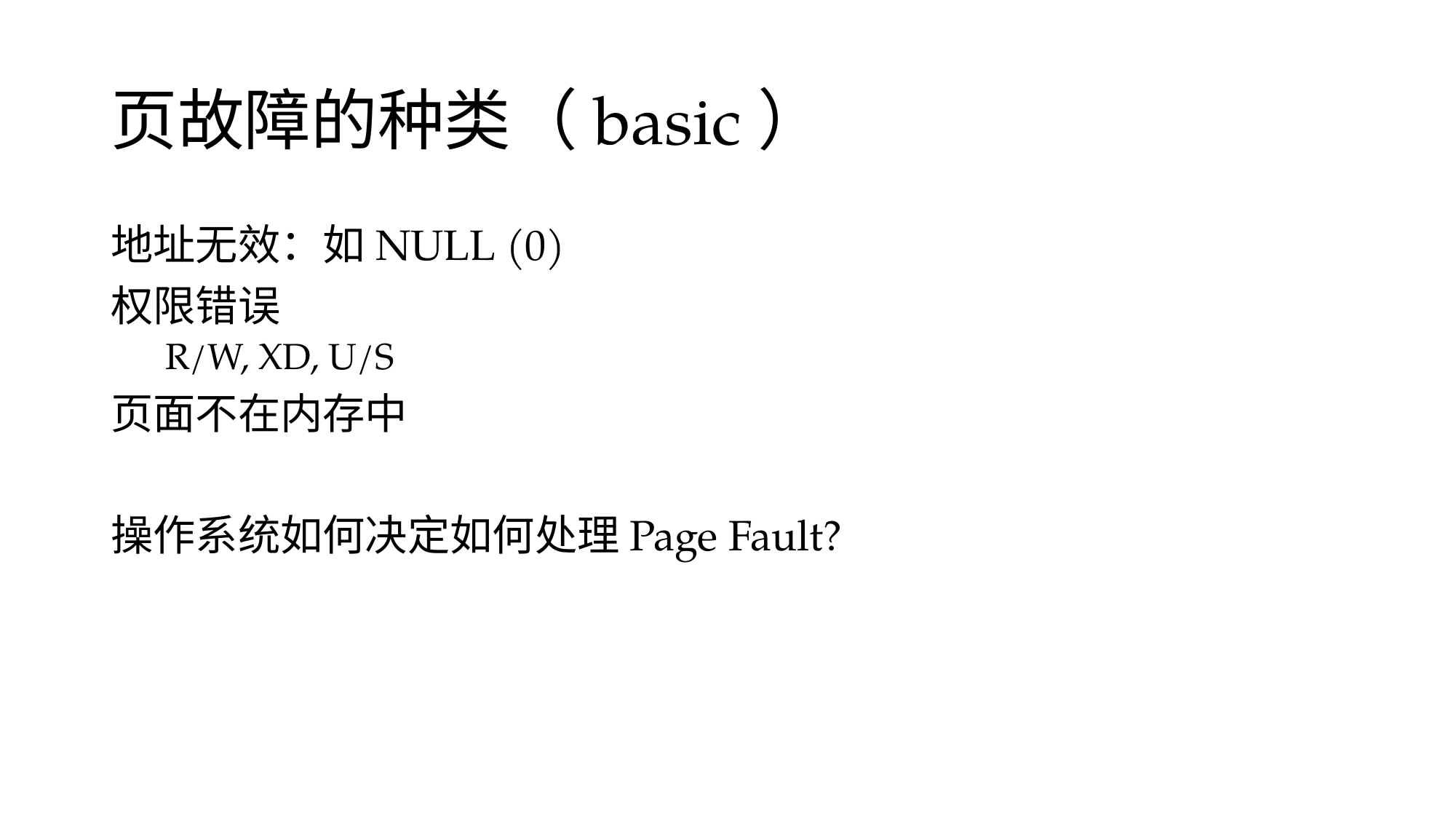

# 页故障的种类（basic）
地址无效：如NULL (0)
权限错误
R/W, XD, U/S
页面不在内存中

操作系统如何决定如何处理Page Fault?